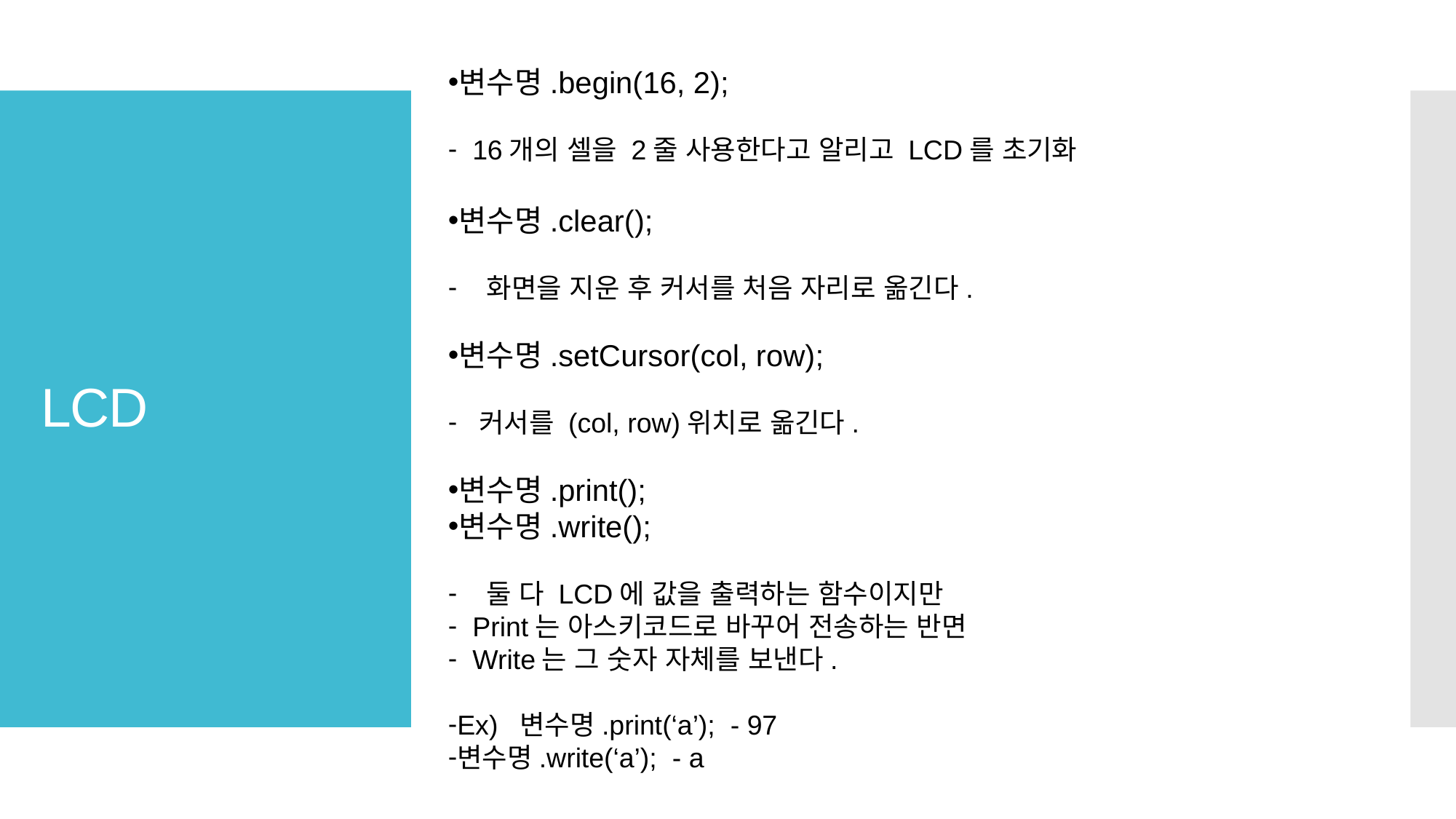

변수명.begin(16, 2);

  16개의 셀을 2줄 사용한다고 알리고 LCD를 초기화

변수명.clear();

   화면을 지운 후 커서를 처음 자리로 옮긴다.

변수명.setCursor(col, row);

  커서를 (col, row)위치로 옮긴다.

변수명.print();
변수명.write();

   둘 다 LCD에 값을 출력하는 함수이지만
  Print는 아스키코드로 바꾸어 전송하는 반면
  Write는 그 숫자 자체를 보낸다.

Ex)  변수명.print(‘a’);  - 97
변수명.write(‘a’);  - a

# LCD